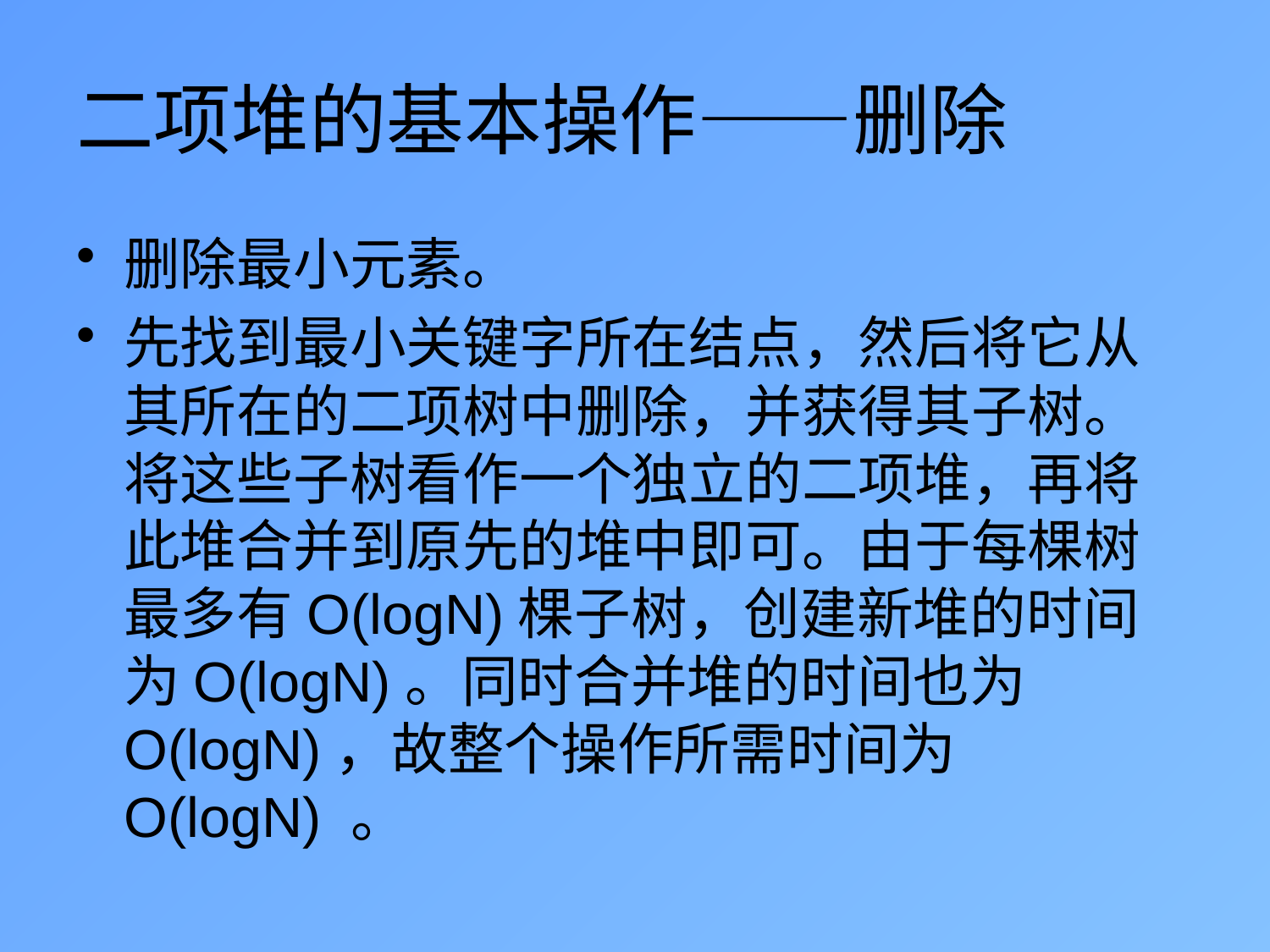

# 二项堆的基本操作——删除
删除最小元素。
先找到最小关键字所在结点，然后将它从其所在的二项树中删除，并获得其子树。将这些子树看作一个独立的二项堆，再将此堆合并到原先的堆中即可。由于每棵树最多有O(logN)棵子树，创建新堆的时间为O(logN)。同时合并堆的时间也为O(logN)，故整个操作所需时间为O(logN) 。